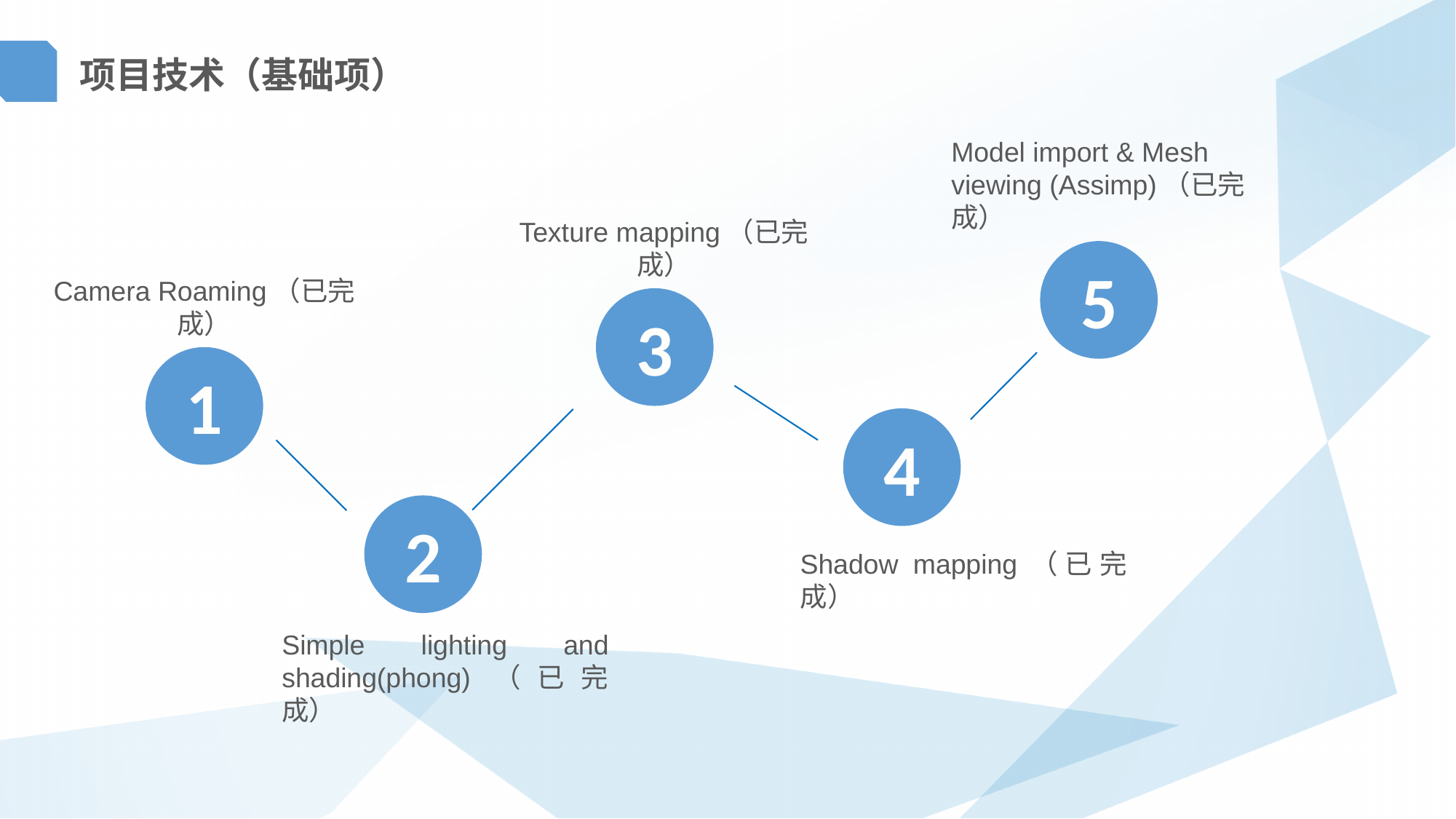

项目技术（基础项）
Model import & Mesh viewing (Assimp)（已完成）
Texture mapping（已完成）

5
Camera Roaming（已完成）

3

1

4

2
Shadow mapping（已完成）
Simple lighting and shading(phong)（已完成）